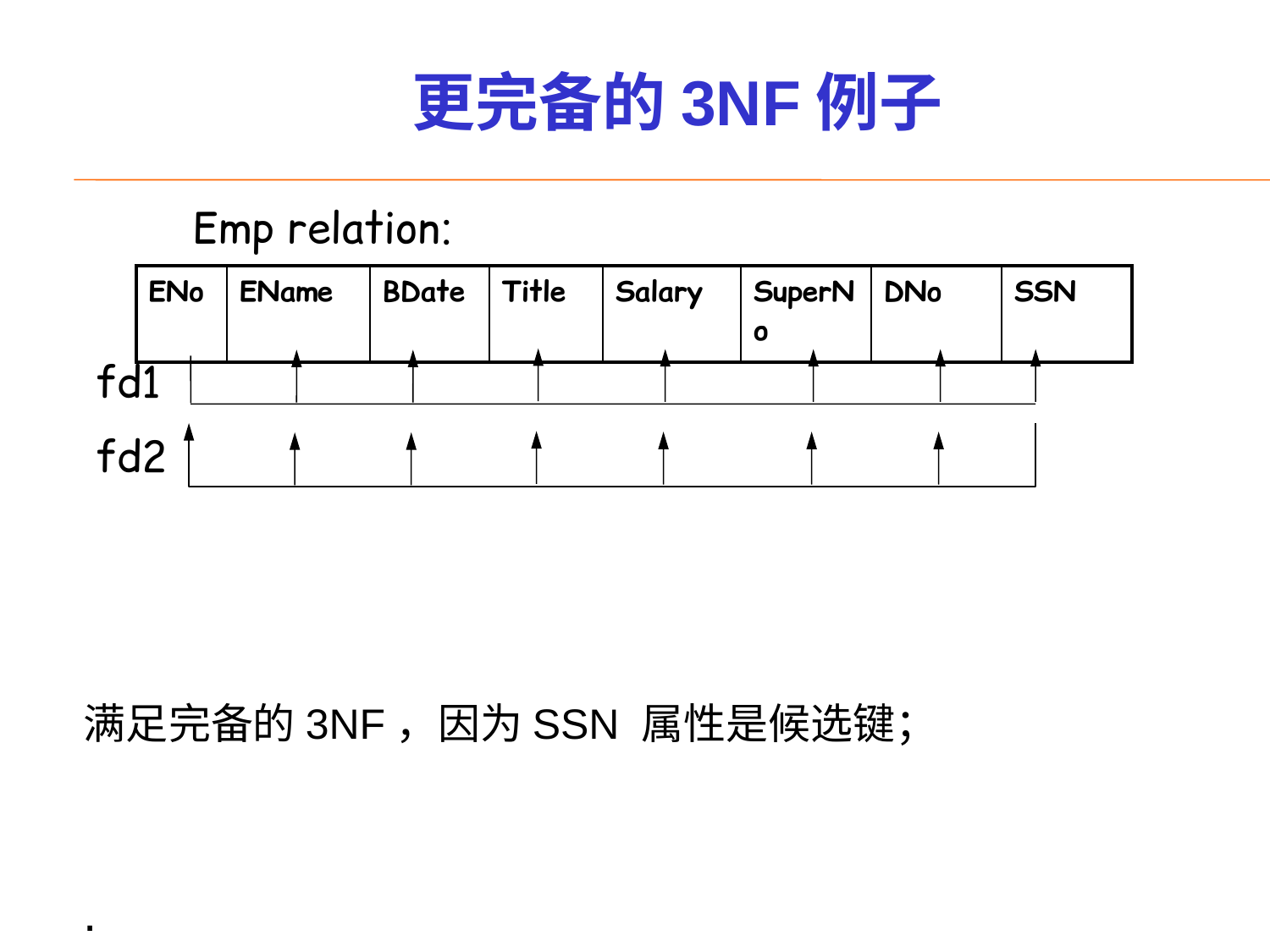

# 更完备的3NF例子
Emp relation:
| ENo | EName | BDate | Title | Salary | SuperNo | DNo | SSN |
| --- | --- | --- | --- | --- | --- | --- | --- |

fd1

fd2

满足完备的3NF，因为SSN 属性是候选键；

.